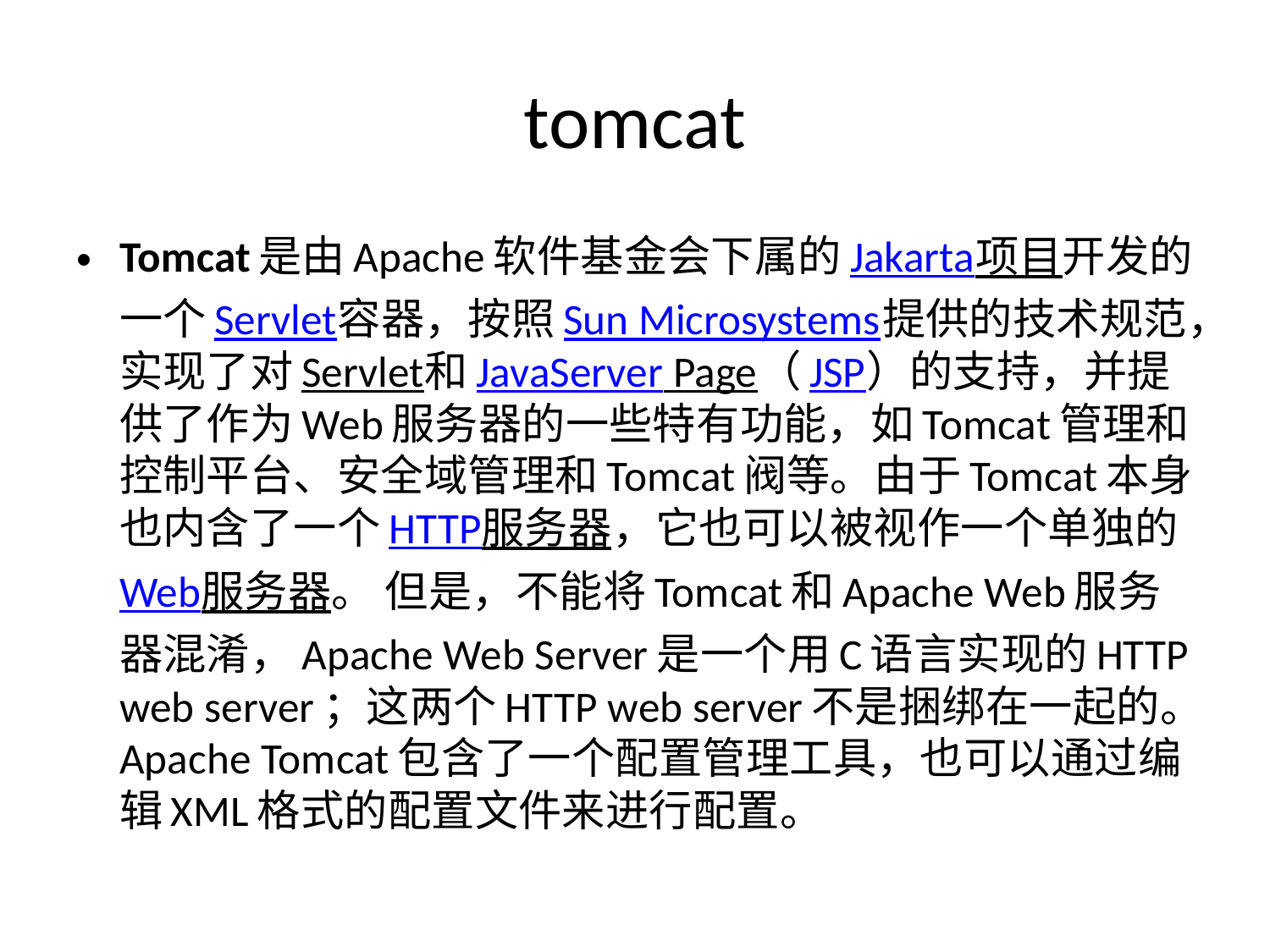

# tomcat
Tomcat是由Apache软件基金会下属的Jakarta项目开发的一个Servlet容器，按照Sun Microsystems提供的技术规范，实现了对Servlet和JavaServer Page（JSP）的支持，并提供了作为Web服务器的一些特有功能，如Tomcat管理和控制平台、安全域管理和Tomcat阀等。由于Tomcat本身也内含了一个HTTP服务器，它也可以被视作一个单独的Web服务器。 但是，不能将Tomcat和Apache Web服务器混淆，Apache Web Server是一个用C语言实现的HTTP web server；这两个HTTP web server不是捆绑在一起的。Apache Tomcat包含了一个配置管理工具，也可以通过编辑XML格式的配置文件来进行配置。